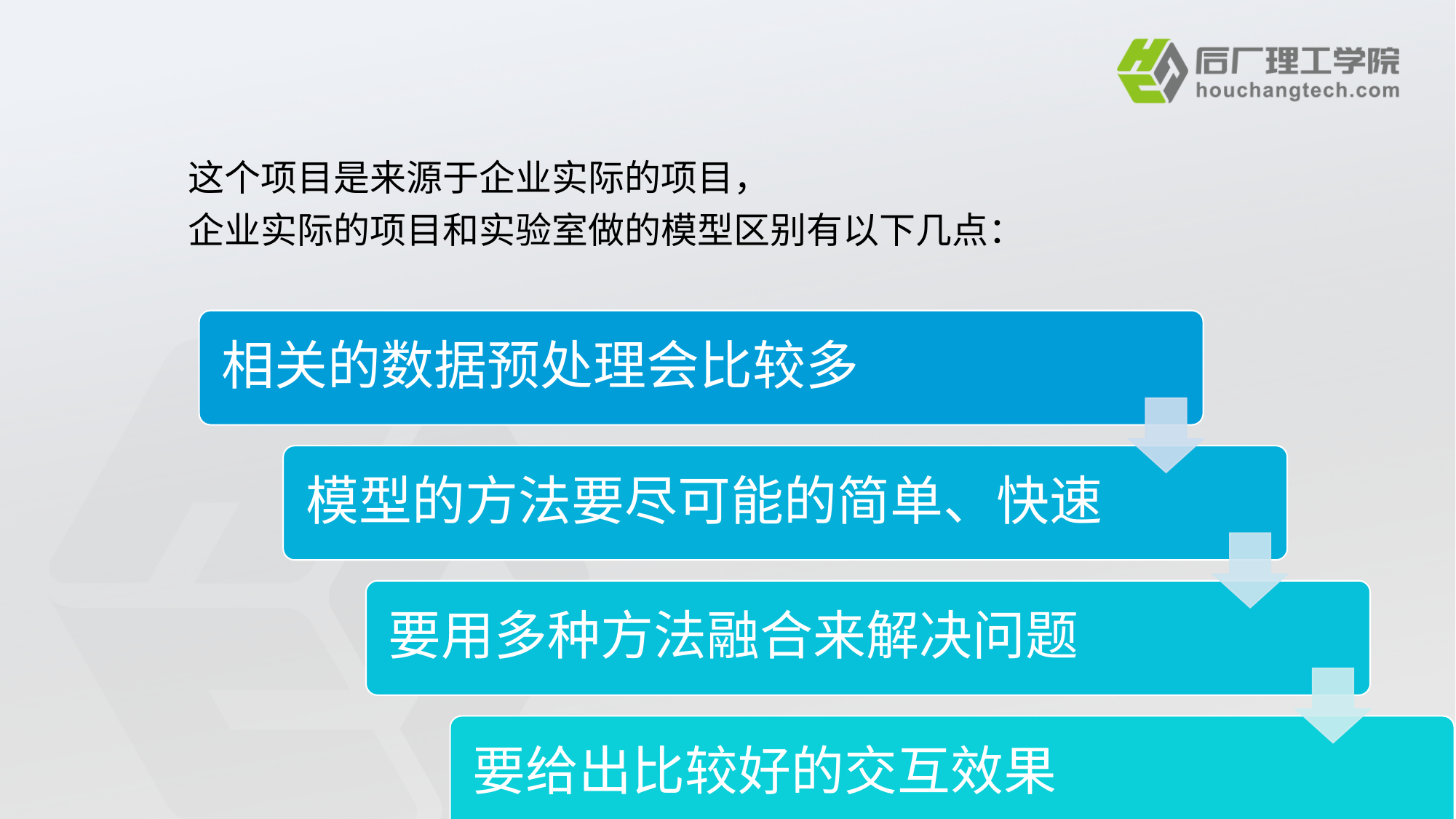

这个项目是来源于企业实际的项目，
企业实际的项目和实验室做的模型区别有以下几点：
相关的数据预处理会比较多
模型的方法要尽可能的简单、快速
要用多种方法融合来解决问题
要给出比较好的交互效果